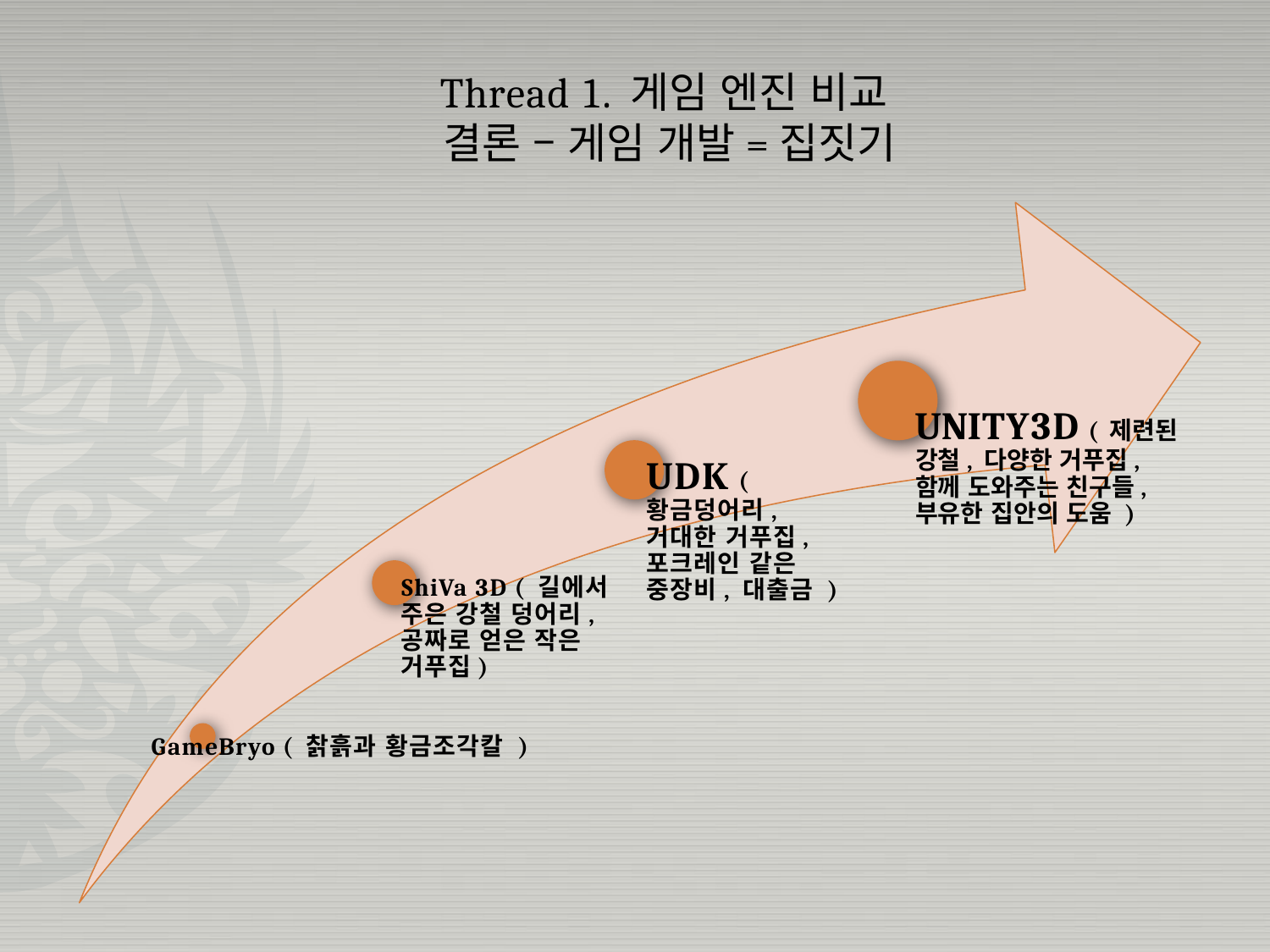

Thread 1. 게임 엔진 비교
결론 – 게임 개발=집짓기
GameBryo ( 찱흙과 황금조각칼 )
ShiVa 3D ( 길에서 주은 강철 덩어리,  공짜로 얻은 작은 거푸집)
UDK ( 황금덩어리, 거대한 거푸집, 포크레인 같은 중장비, 대출금 )
Unity3D ( 제련된 강철, 다양한 거푸집, 함께 도와주는 친구들, 부유한 집안의 도움 )